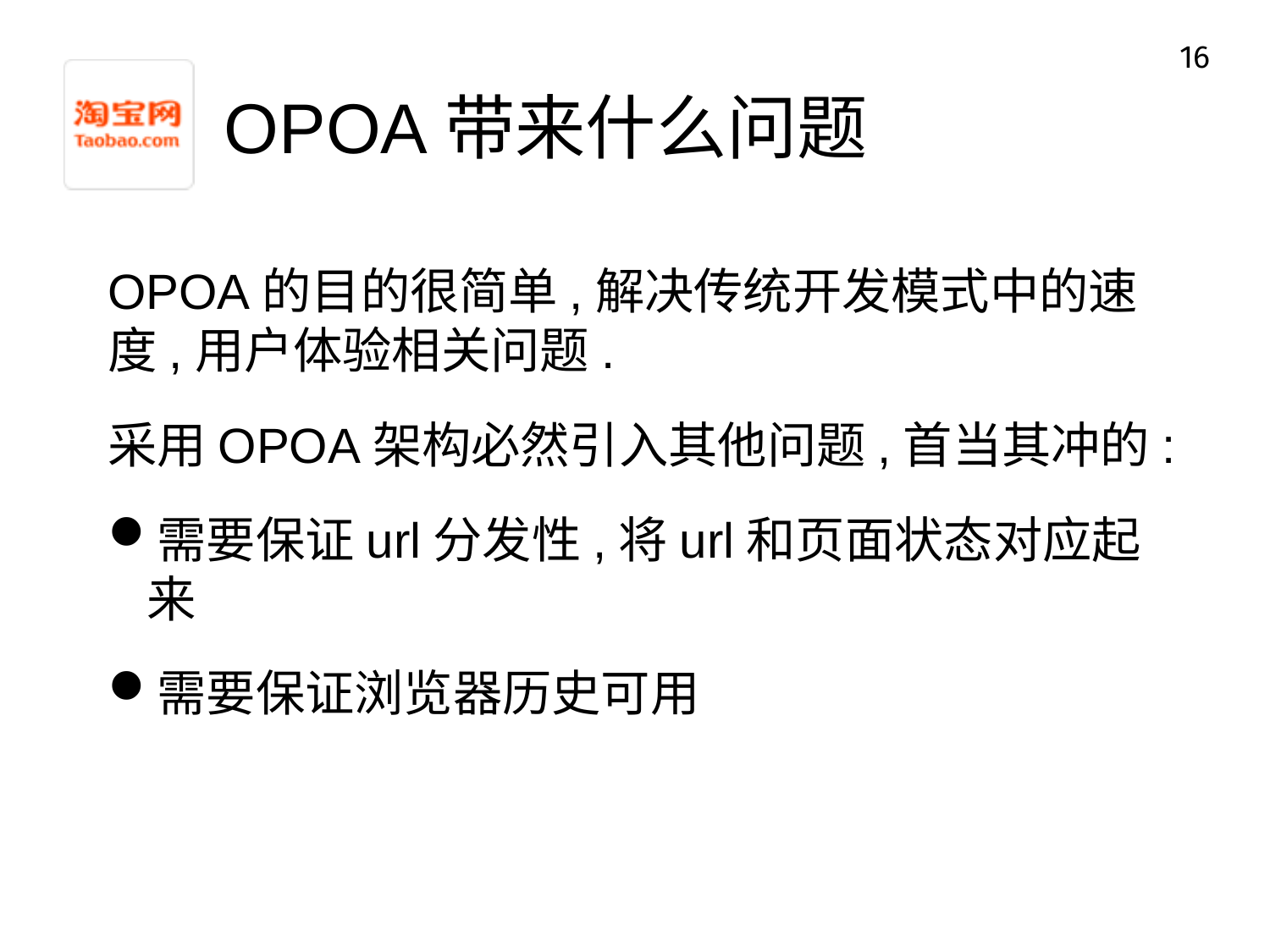

16
# OPOA带来什么问题
OPOA的目的很简单,解决传统开发模式中的速度,用户体验相关问题.
采用OPOA架构必然引入其他问题,首当其冲的:
需要保证url分发性,将url和页面状态对应起来
需要保证浏览器历史可用